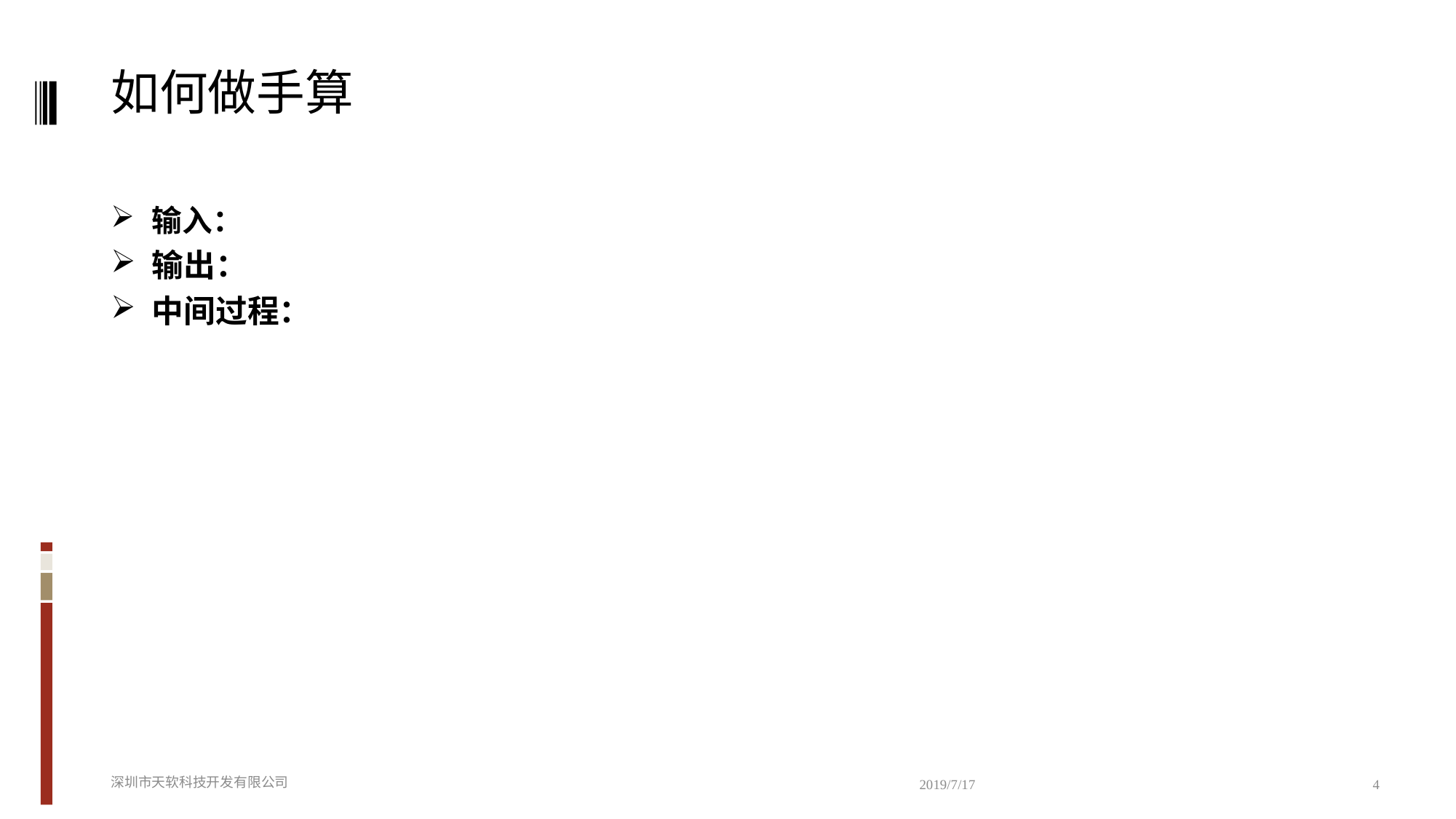

# 如何做手算

输入：
输出：
中间过程：

深圳市天软科技开发有限公司
2019/7/17
4